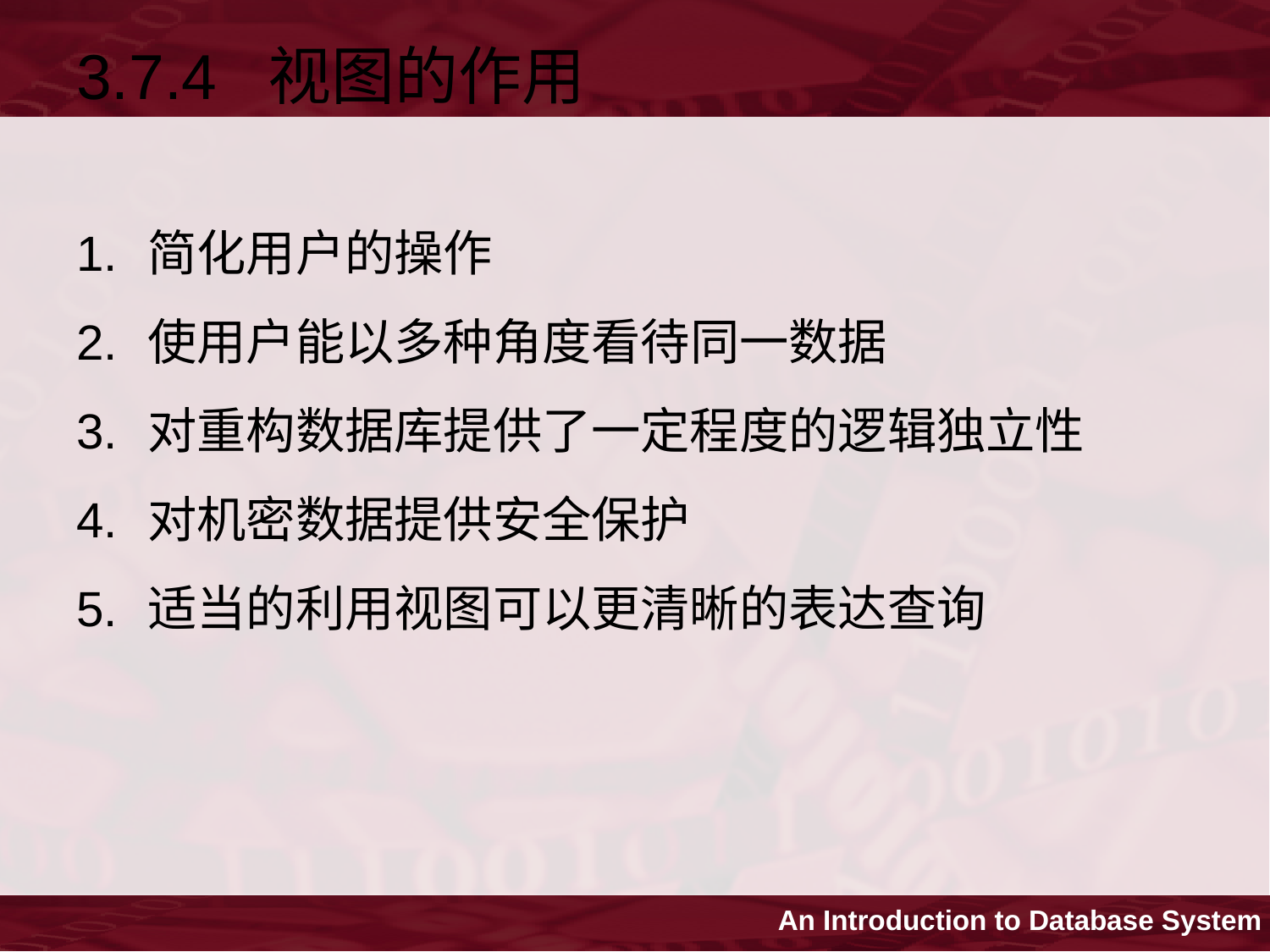

3.7.4  视图的作用
简化用户的操作
使用户能以多种角度看待同一数据
对重构数据库提供了一定程度的逻辑独立性
对机密数据提供安全保护
适当的利用视图可以更清晰的表达查询